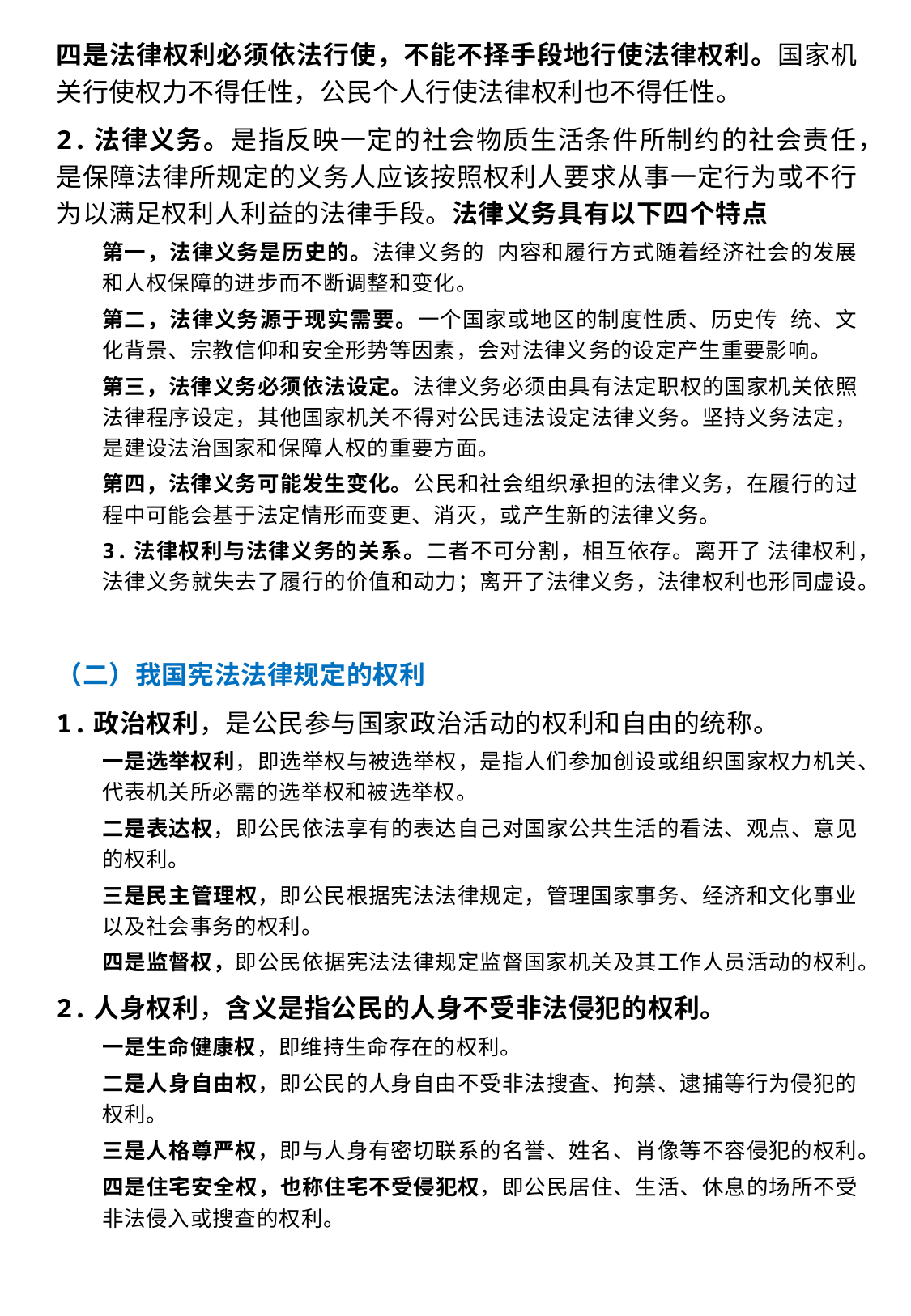

四是法律权利必须依法行使，不能不择手段地行使法律权利。国家机关行使权力不得任性，公民个人行使法律权利也不得任性。
2.法律义务。是指反映一定的社会物质生活条件所制约的社会责任，是保障法律所规定的义务人应该按照权利人要求从事一定行为或不行为以满足权利人利益的法律手段。法律义务具有以下四个特点
第一，法律义务是历史的。法律义务的  内容和履行方式随着经济社会的发展和人权保障的进步而不断调整和变化。
第二，法律义务源于现实需要。一个国家或地区的制度性质、历史传  统、文化背景、宗教信仰和安全形势等因素，会对法律义务的设定产生重要影响。
第三，法律义务必须依法设定。法律义务必须由具有法定职权的国家机关依照法律程序设定，其他国家机关不得对公民违法设定法律义务。坚持义务法定，是建设法治国家和保障人权的重要方面。
第四，法律义务可能发生变化。公民和社会组织承担的法律义务，在履行的过程中可能会基于法定情形而变更、消灭，或产生新的法律义务。
3.法律权利与法律义务的关系。二者不可分割，相互依存。离开了 法律权利，法律义务就失去了履行的价值和动力；离开了法律义务，法律权利也形同虚设。

（二）我国宪法法律规定的权利
1.政治权利，是公民参与国家政治活动的权利和自由的统称。
一是选举权利，即选举权与被选举权，是指人们参加创设或组织国家权力机关、代表机关所必需的选举权和被选举权。
二是表达权，即公民依法享有的表达自己对国家公共生活的看法、观点、意见的权利。
三是民主管理权，即公民根据宪法法律规定，管理国家事务、经济和文化事业以及社会事务的权利。
四是监督权，即公民依据宪法法律规定监督国家机关及其工作人员活动的权利。
2.人身权利，含义是指公民的人身不受非法侵犯的权利。
一是生命健康权，即维持生命存在的权利。
二是人身自由权，即公民的人身自由不受非法搜査、拘禁、逮捕等行为侵犯的权利。
三是人格尊严权，即与人身有密切联系的名誉、姓名、肖像等不容侵犯的权利。
四是住宅安全权，也称住宅不受侵犯权，即公民居住、生活、休息的场所不受非法侵入或搜查的权利。